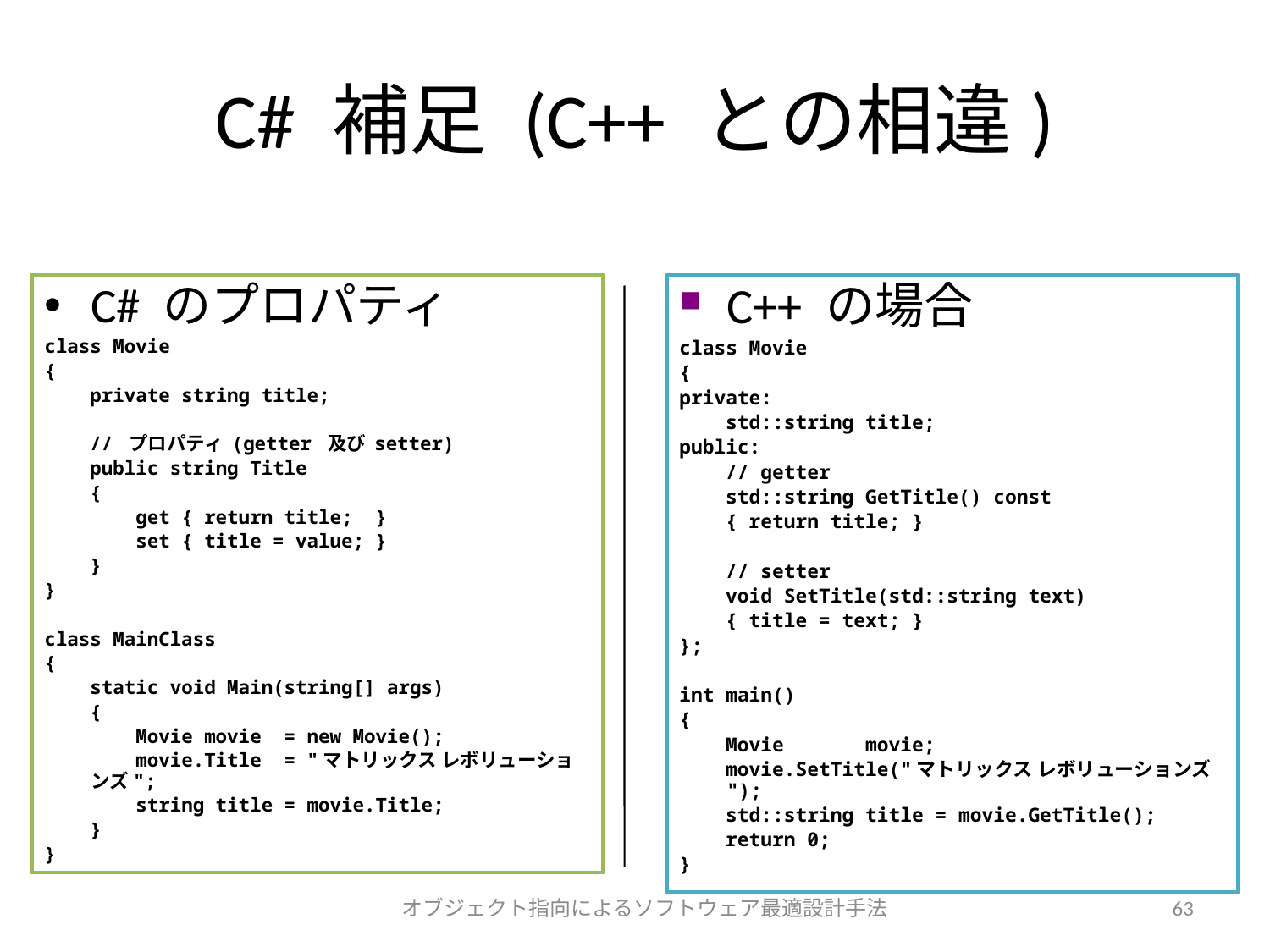

# C# 補足 (C++ との相違)
C# のプロパティ
class Movie
{
    private string title;

    // プロパティ (getter 及び setter)
    public string Title
    {
        get { return title;  }
        set { title = value; }
    }
}

class MainClass
{
    static void Main(string[] args)
    {
        Movie movie  = new Movie();
        movie.Title  = "マトリックス レボリューションズ";
        string title = movie.Title;
    }
}
C++ の場合
class Movie
{
private:
    std::string title;
public:
    // getter
    std::string GetTitle() const
    { return title; }

    // setter
    void SetTitle(std::string text)
    { title = text; }
};

int main()
{
    Movie       movie;
    movie.SetTitle("マトリックス レボリューションズ");
    std::string title = movie.GetTitle();
    return 0;
}

オブジェクト指向によるソフトウェア最適設計手法
63